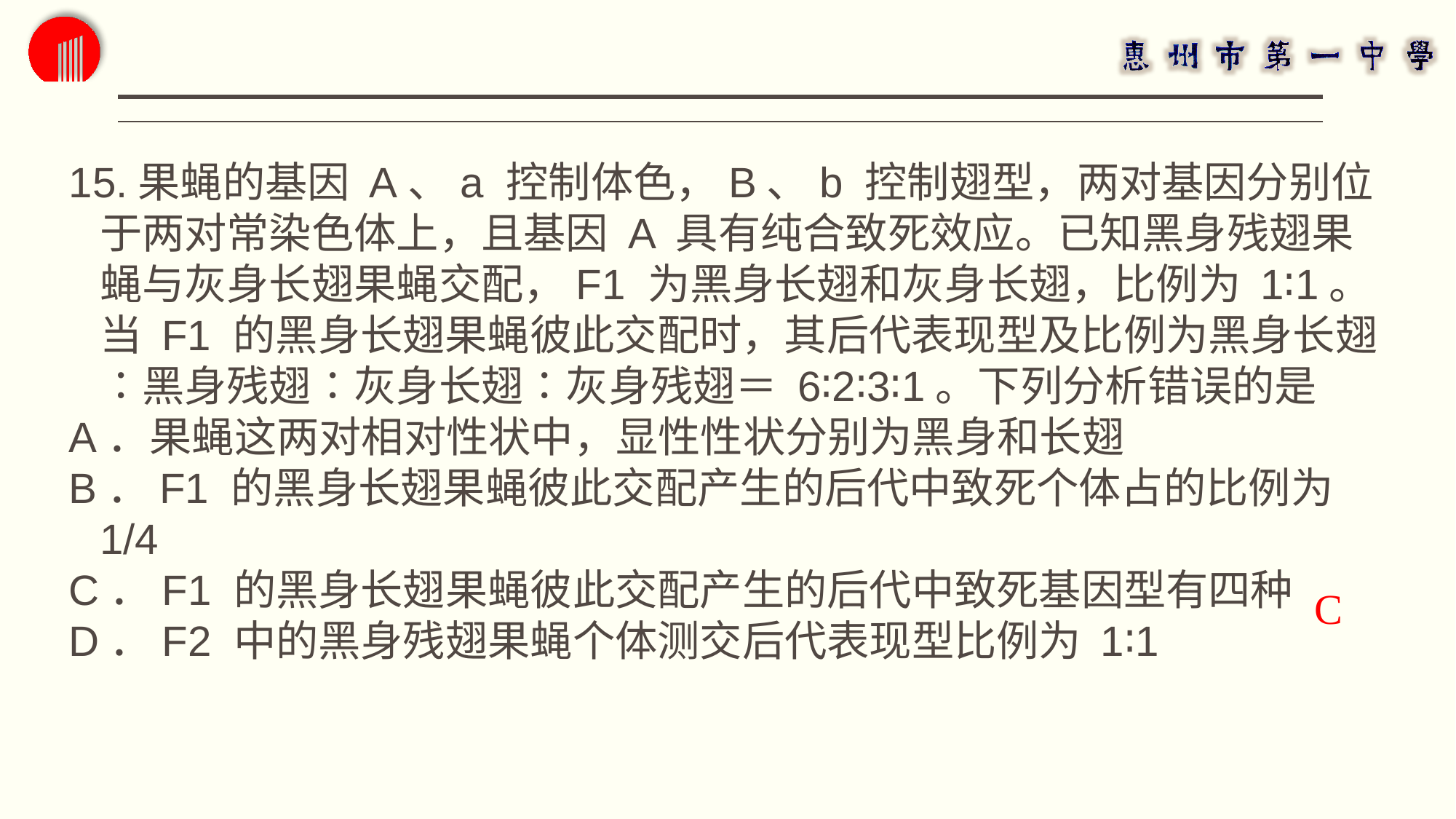

15.果蝇的基因 A、a 控制体色，B、b 控制翅型，两对基因分别位于两对常染色体上，且基因 A 具有纯合致死效应。已知黑身残翅果蝇与灰身长翅果蝇交配，F1 为黑身长翅和灰身长翅，比例为 1∶1。当 F1 的黑身长翅果蝇彼此交配时，其后代表现型及比例为黑身长翅∶黑身残翅∶灰身长翅∶灰身残翅＝ 6∶2∶3∶1。下列分析错误的是
A．果蝇这两对相对性状中，显性性状分别为黑身和长翅
B．F1 的黑身长翅果蝇彼此交配产生的后代中致死个体占的比例为 1/4
C．F1 的黑身长翅果蝇彼此交配产生的后代中致死基因型有四种
D．F2 中的黑身残翅果蝇个体测交后代表现型比例为 1∶1
C